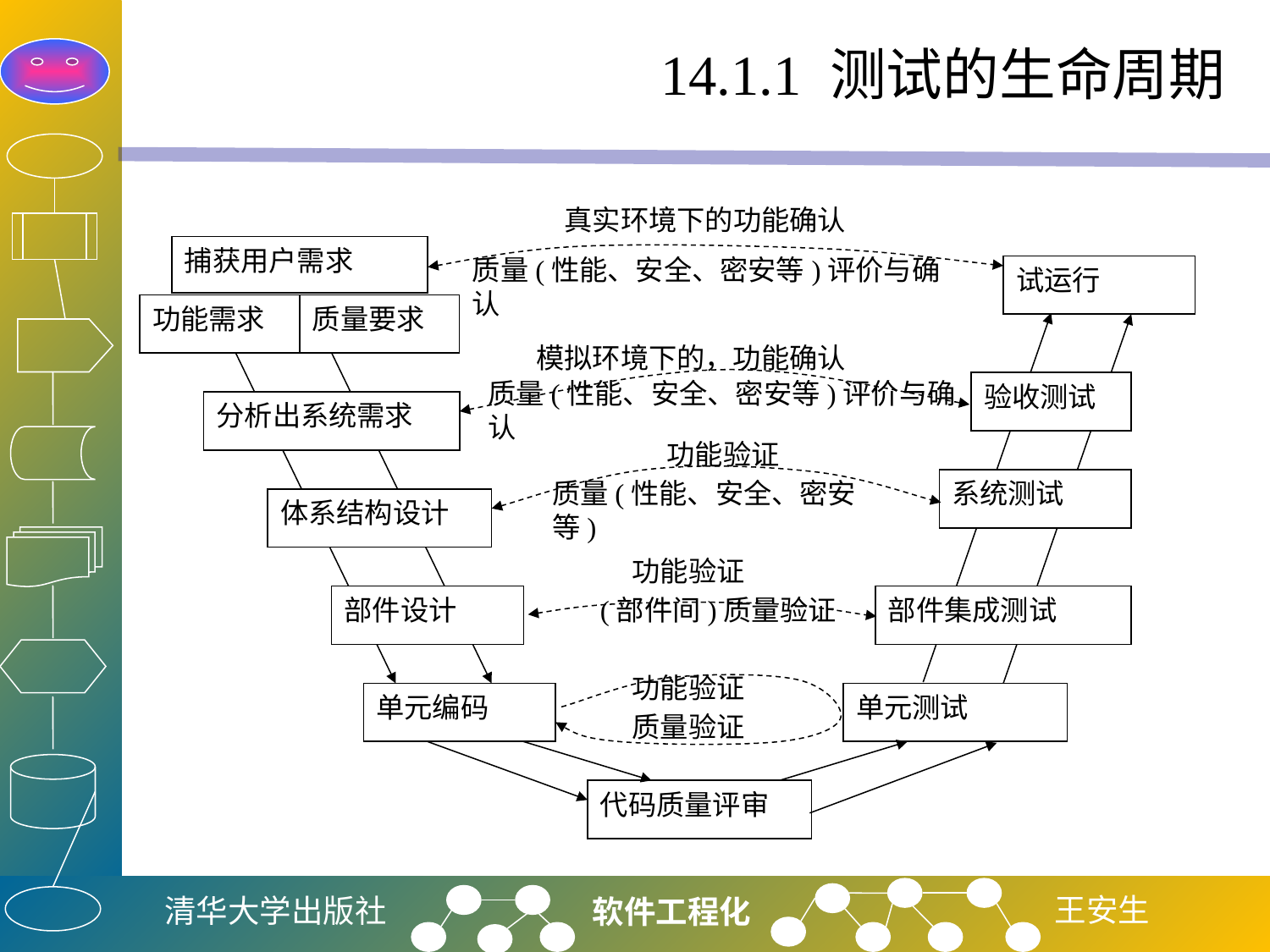

# 14.1.1 测试的生命周期

真实环境下的功能确认
捕获用户需求

质量(性能、安全、密安等)评价与确认
试运行
功能需求
质量要求

模拟环境下的，功能确认

质量(性能、安全、密安等)评价与确认
验收测试
分析出系统需求
功能验证

质量(性能、安全、密安等)
系统测试
体系结构设计
功能验证
部件设计
(部件间)质量验证
部件集成测试

功能验证

单元编码
单元测试
质量验证

代码质量评审